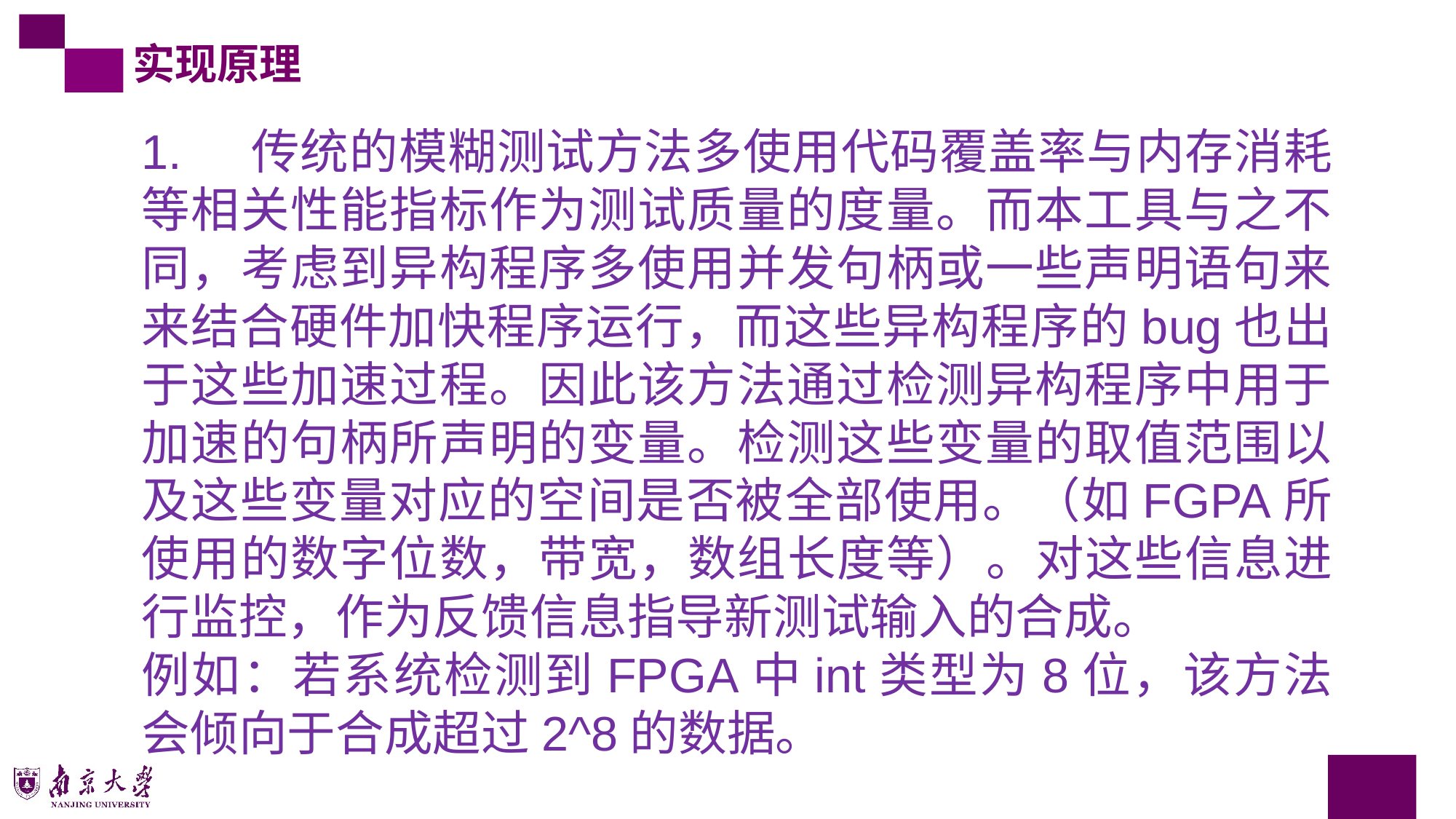

实现原理
1.	传统的模糊测试方法多使用代码覆盖率与内存消耗等相关性能指标作为测试质量的度量。而本工具与之不同，考虑到异构程序多使用并发句柄或一些声明语句来来结合硬件加快程序运行，而这些异构程序的bug也出于这些加速过程。因此该方法通过检测异构程序中用于加速的句柄所声明的变量。检测这些变量的取值范围以及这些变量对应的空间是否被全部使用。（如FGPA所使用的数字位数，带宽，数组长度等）。对这些信息进行监控，作为反馈信息指导新测试输入的合成。
例如：若系统检测到FPGA中int类型为8位，该方法会倾向于合成超过2^8的数据。

6